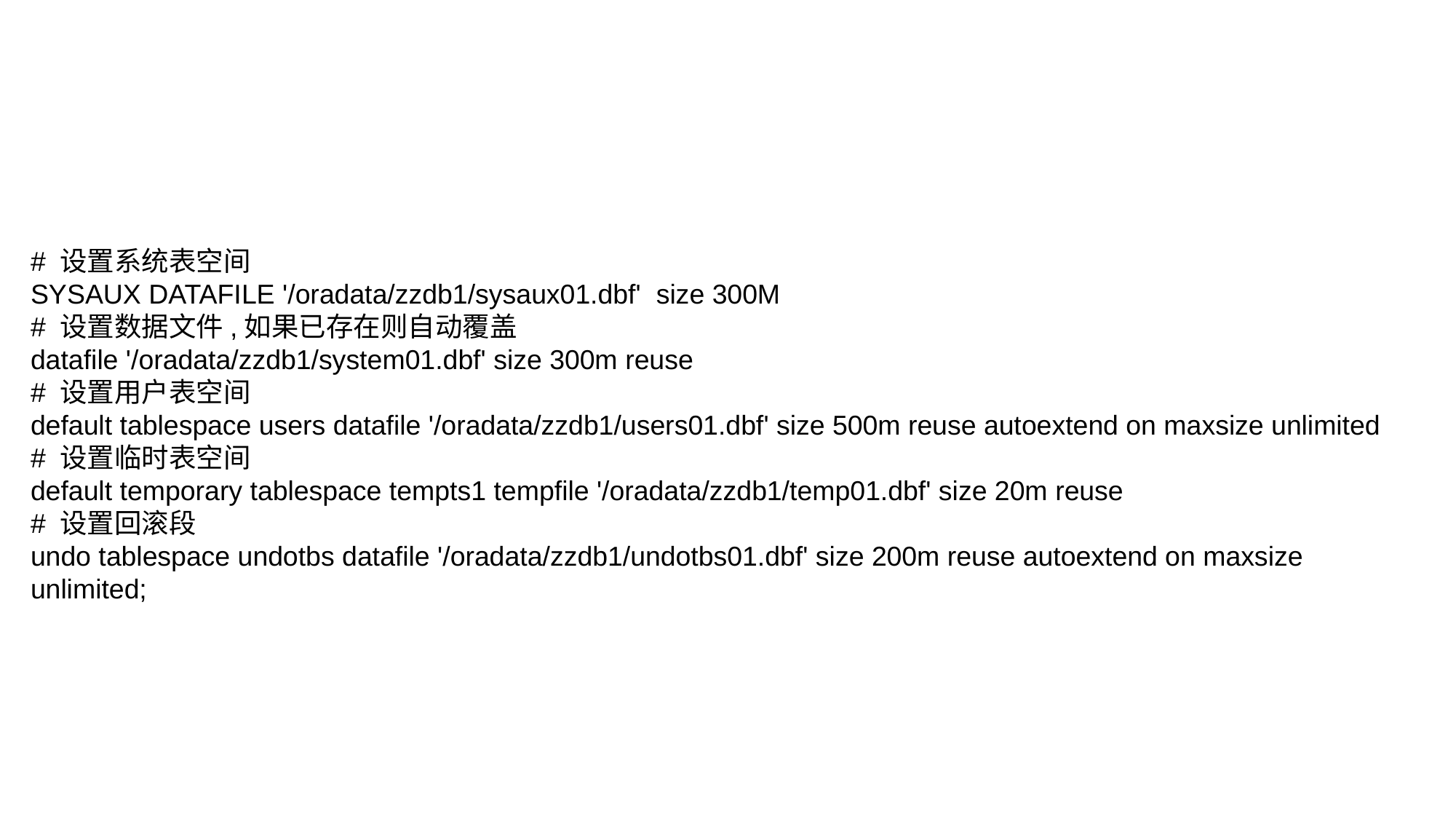

# 设置系统表空间
SYSAUX DATAFILE '/oradata/zzdb1/sysaux01.dbf'  size 300M
# 设置数据文件,如果已存在则自动覆盖
datafile '/oradata/zzdb1/system01.dbf' size 300m reuse
# 设置用户表空间
default tablespace users datafile '/oradata/zzdb1/users01.dbf' size 500m reuse autoextend on maxsize unlimited
# 设置临时表空间
default temporary tablespace tempts1 tempfile '/oradata/zzdb1/temp01.dbf' size 20m reuse
# 设置回滚段
undo tablespace undotbs datafile '/oradata/zzdb1/undotbs01.dbf' size 200m reuse autoextend on maxsize unlimited;